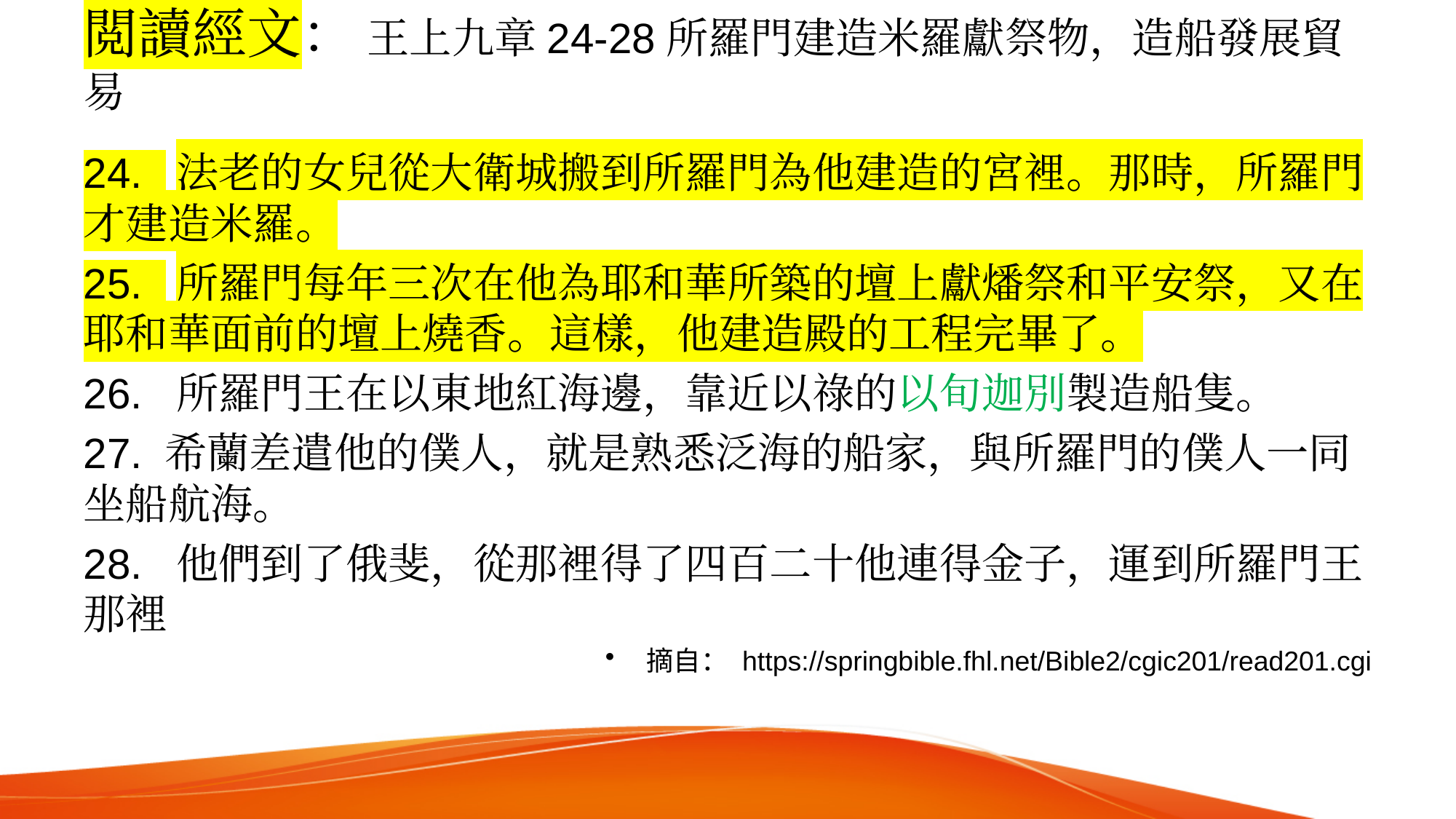

# 閲讀經文： 王上九章24-28所羅門建造米羅獻祭物，造船發展貿易
24.  法老的女兒從大衛城搬到所羅門為他建造的宮裡。那時，所羅門才建造米羅。
25.  所羅門每年三次在他為耶和華所築的壇上獻燔祭和平安祭，又在耶和華面前的壇上燒香。這樣，他建造殿的工程完畢了。
26.  所羅門王在以東地紅海邊，靠近以祿的以旬迦別製造船隻。
27. 希蘭差遣他的僕人，就是熟悉泛海的船家，與所羅門的僕人一同坐船航海。
28.  他們到了俄斐，從那裡得了四百二十他連得金子，運到所羅門王那裡
摘自： https://springbible.fhl.net/Bible2/cgic201/read201.cgi